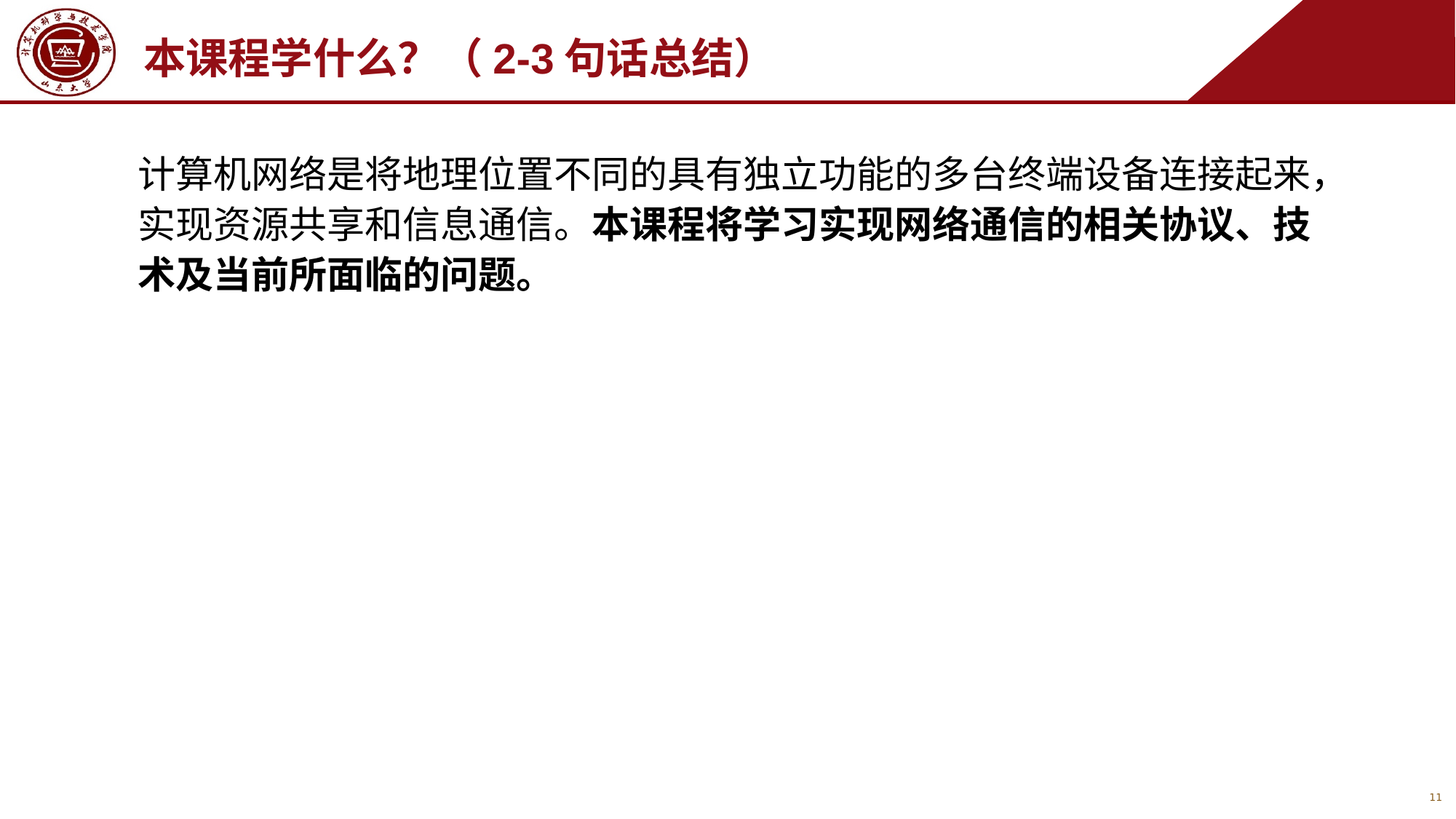

本课程学什么？（2-3句话总结）

计算机网络是将地理位置不同的具有独立功能的多台终端设备连接起来，实现资源共享和信息通信。本课程将学习实现网络通信的相关协议、技术及当前所面临的问题。